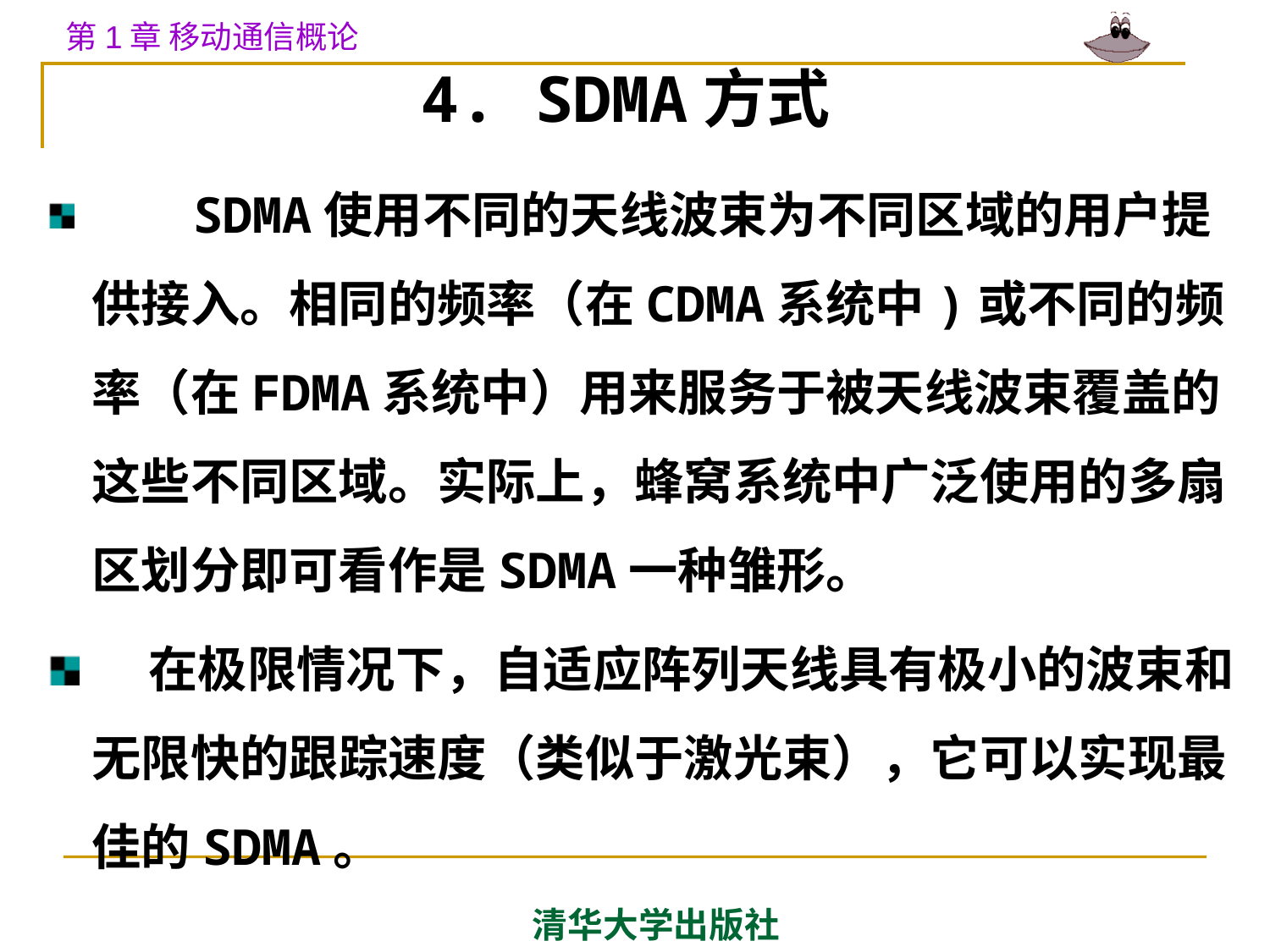

# 4. SDMA方式
    SDMA使用不同的天线波束为不同区域的用户提供接入。相同的频率（在CDMA系统中)或不同的频率（在FDMA系统中）用来服务于被天线波束覆盖的这些不同区域。实际上，蜂窝系统中广泛使用的多扇区划分即可看作是SDMA一种雏形。
    在极限情况下，自适应阵列天线具有极小的波束和无限快的跟踪速度（类似于激光束），它可以实现最佳的SDMA。